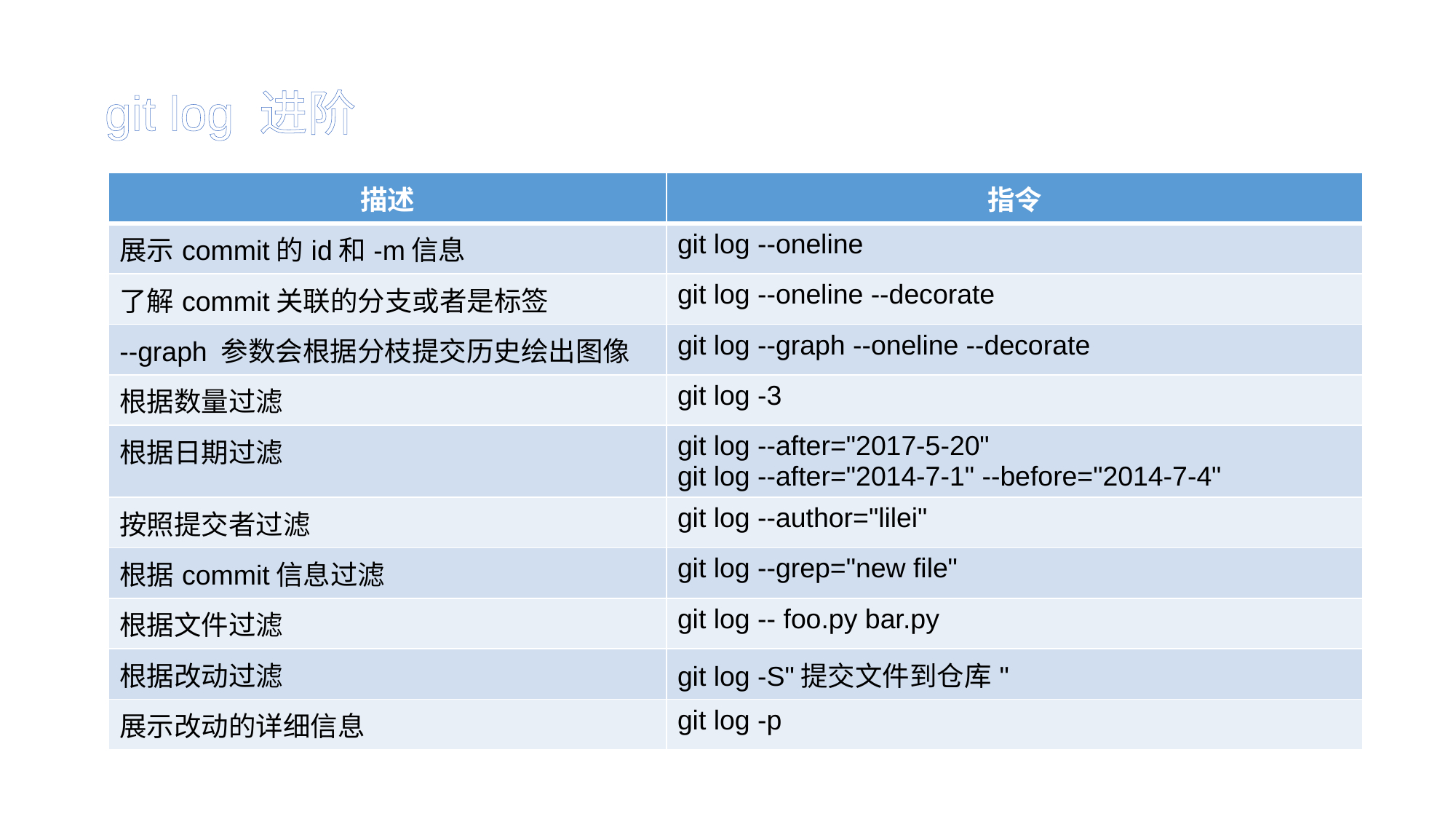

# git log 进阶
| 描述 | 指令 |
| --- | --- |
| 展示commit的id和-m信息 | git log --oneline |
| 了解commit关联的分支或者是标签 | git log --oneline --decorate |
| --graph 参数会根据分枝提交历史绘出图像 | git log --graph --oneline --decorate |
| 根据数量过滤 | git log -3 |
| 根据日期过滤 | git log --after="2017-5-20" git log --after="2014-7-1" --before="2014-7-4" |
| 按照提交者过滤 | git log --author="lilei" |
| 根据commit信息过滤 | git log --grep="new file" |
| 根据文件过滤 | git log -- foo.py bar.py |
| 根据改动过滤 | git log -S"提交文件到仓库" |
| 展示改动的详细信息 | git log -p |